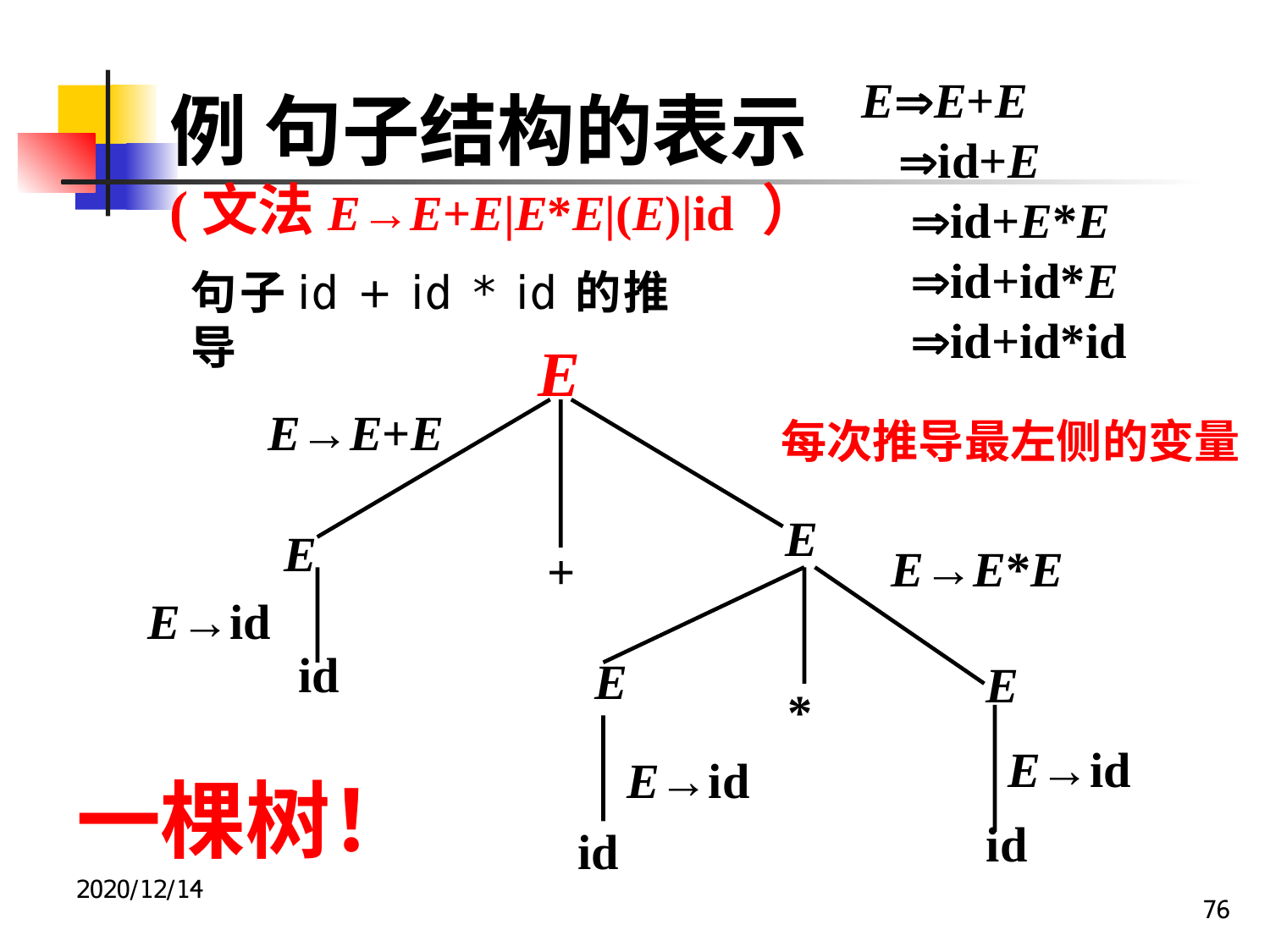

E⇒E+E
   ⇒id+E
    ⇒id+E*E
    ⇒id+id*E
    ⇒id+id*id
例 句子结构的表示
(文法E→E+E|E*E|(E)|id ）
句子id + id * id的推导
E
E→E+E

每次推导最左侧的变量
E
E
E→E*E

E
E
*
+

E→id
id

E→id
id

E→id
一棵树！
id
76
2020/12/14